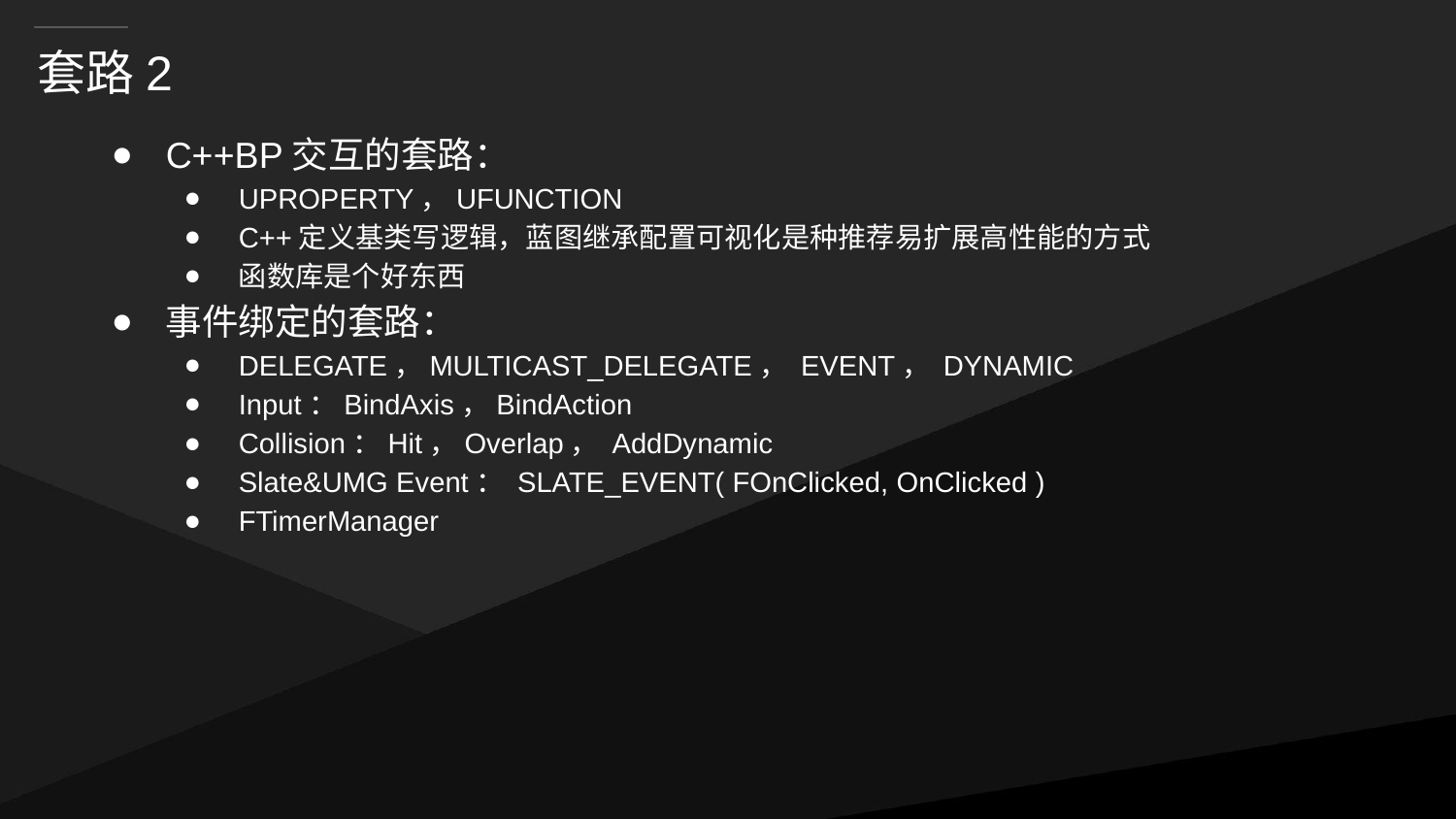

# 套路2
C++BP交互的套路：
UPROPERTY，UFUNCTION
C++定义基类写逻辑，蓝图继承配置可视化是种推荐易扩展高性能的方式
函数库是个好东西
事件绑定的套路：
DELEGATE，MULTICAST_DELEGATE， EVENT， DYNAMIC
Input：BindAxis，BindAction
Collision：Hit，Overlap， AddDynamic
Slate&UMG Event： SLATE_EVENT( FOnClicked, OnClicked )
FTimerManager